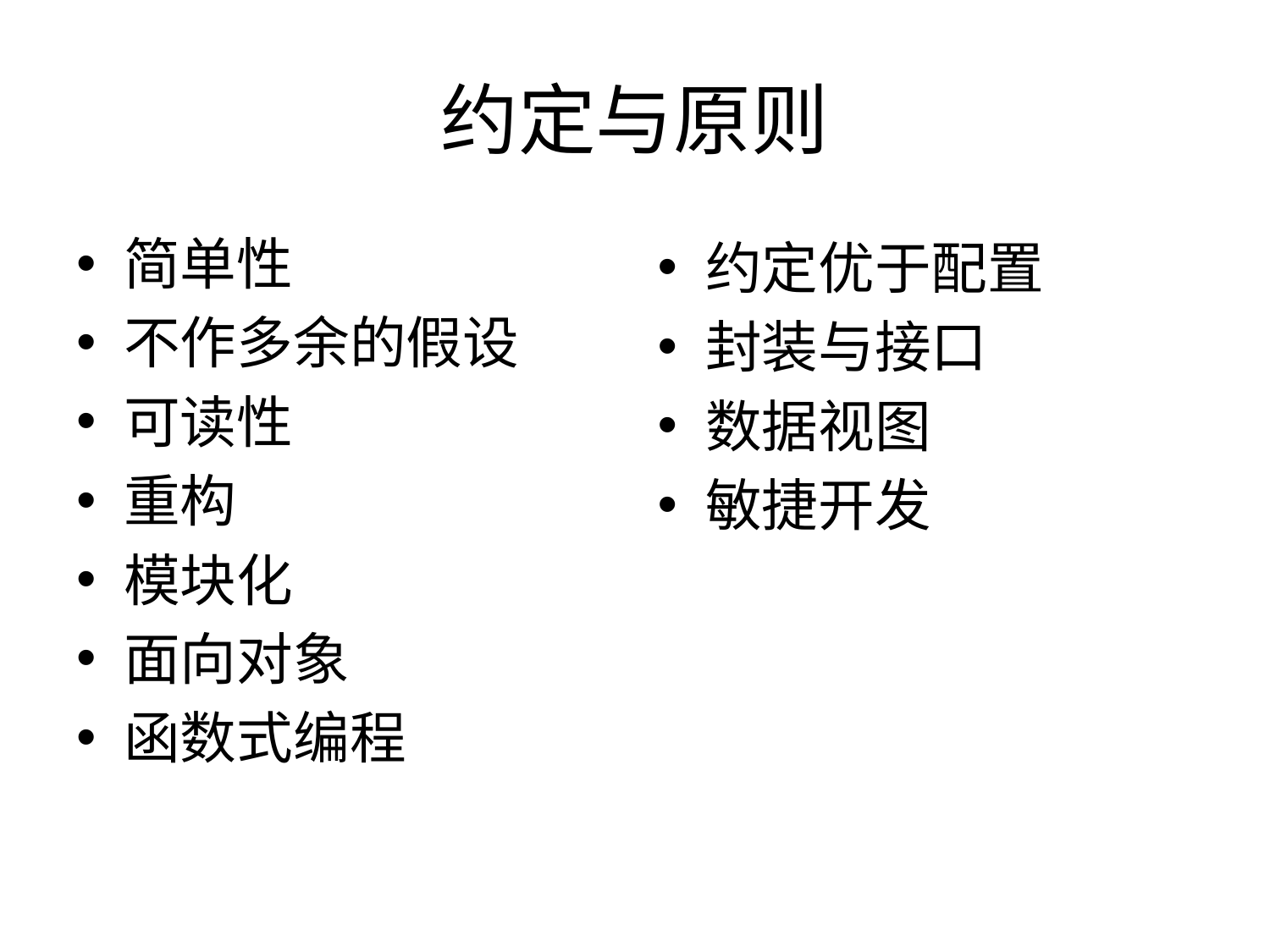

# 约定与原则
简单性
不作多余的假设
可读性
重构
模块化
面向对象
函数式编程
约定优于配置
封装与接口
数据视图
敏捷开发